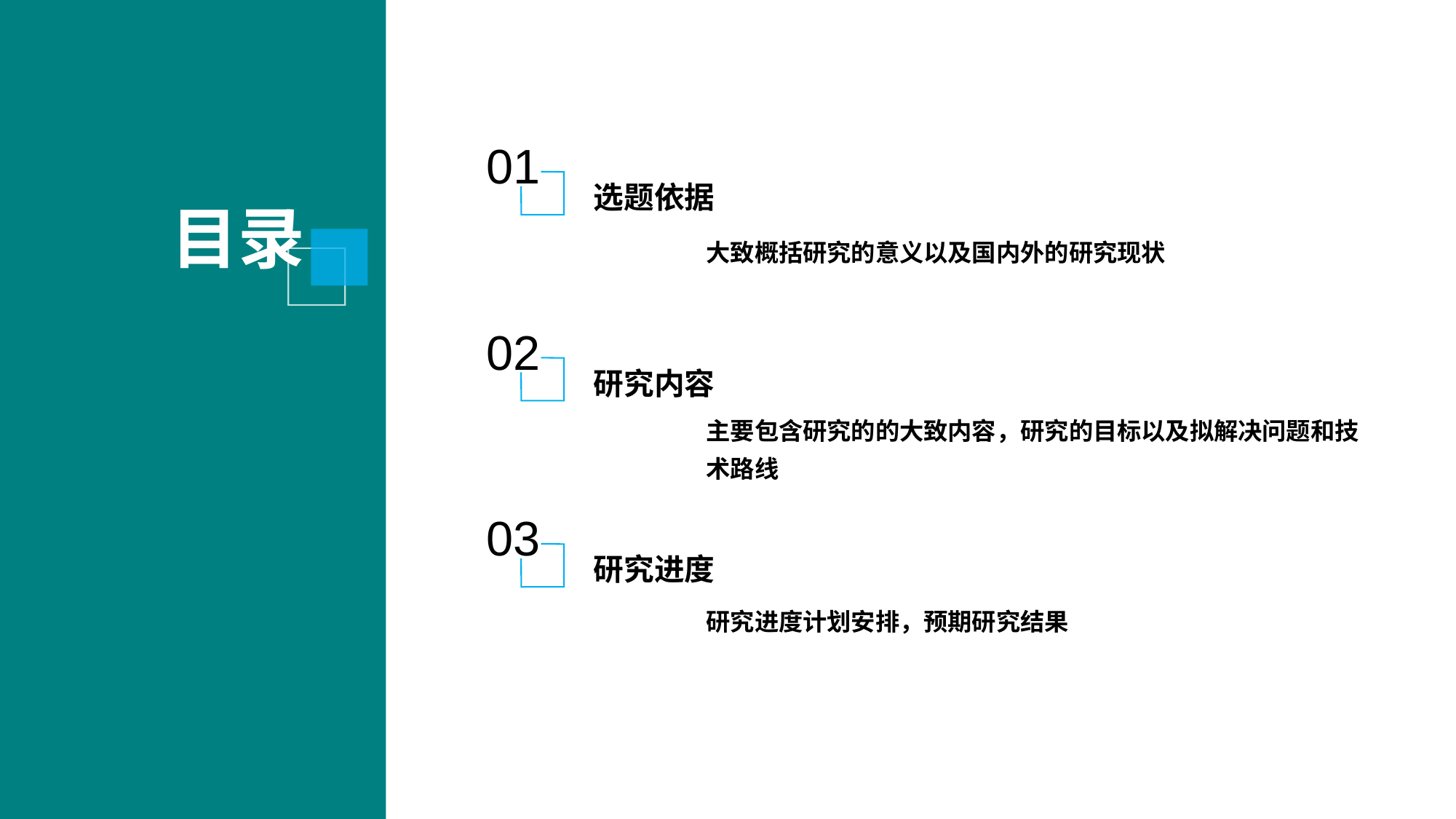

01

选题依据
目录
大致概括研究的意义以及国内外的研究现状

02

研究内容
主要包含研究的的大致内容，研究的目标以及拟解决问题和技
术路线
03

研究进度
研究进度计划安排，预期研究结果